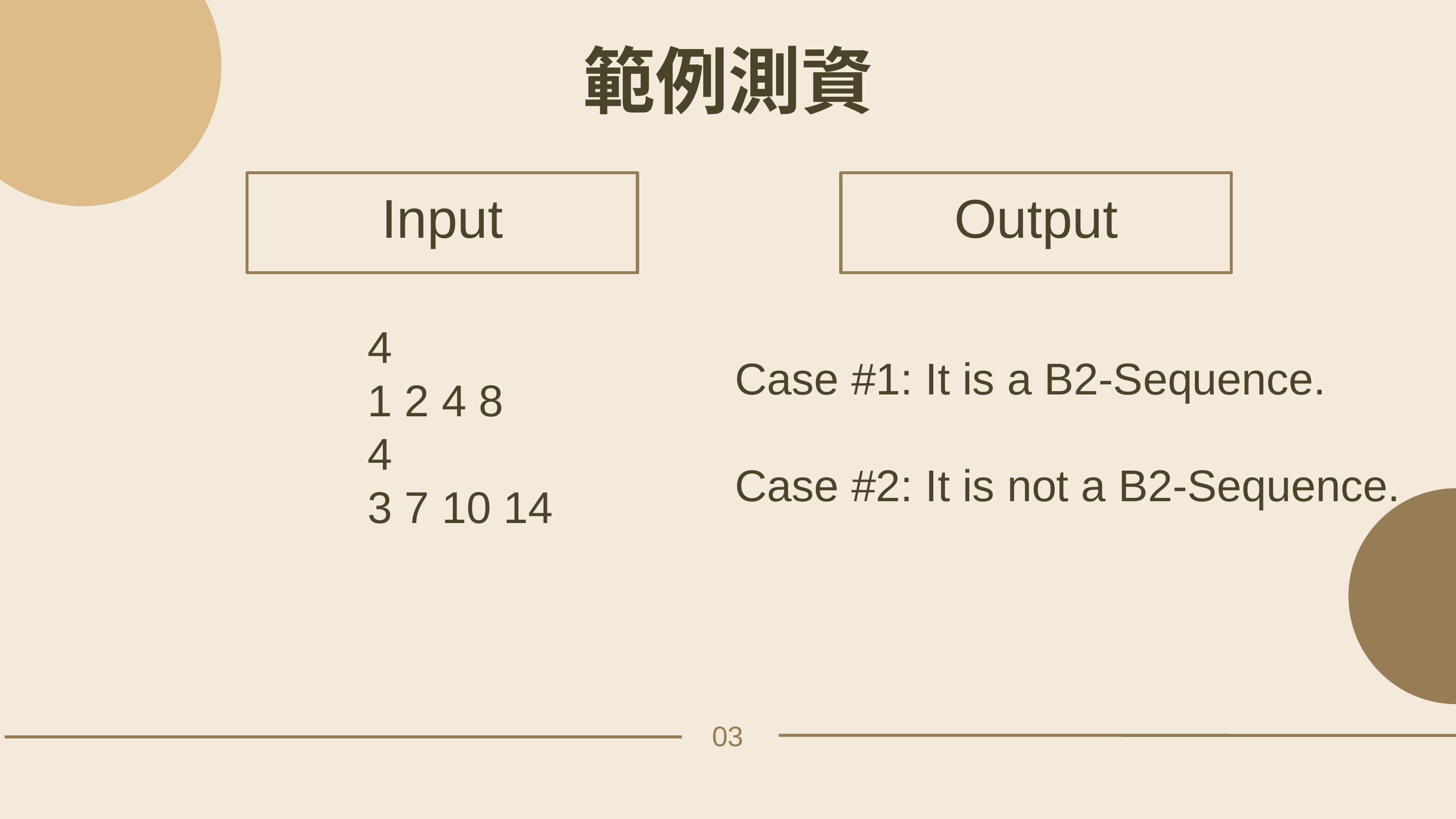

範例測資

Input
Output
4
1 2 4 8
4
3 7 10 14
Case #1: It is a B2-Sequence.

Case #2: It is not a B2-Sequence.

03